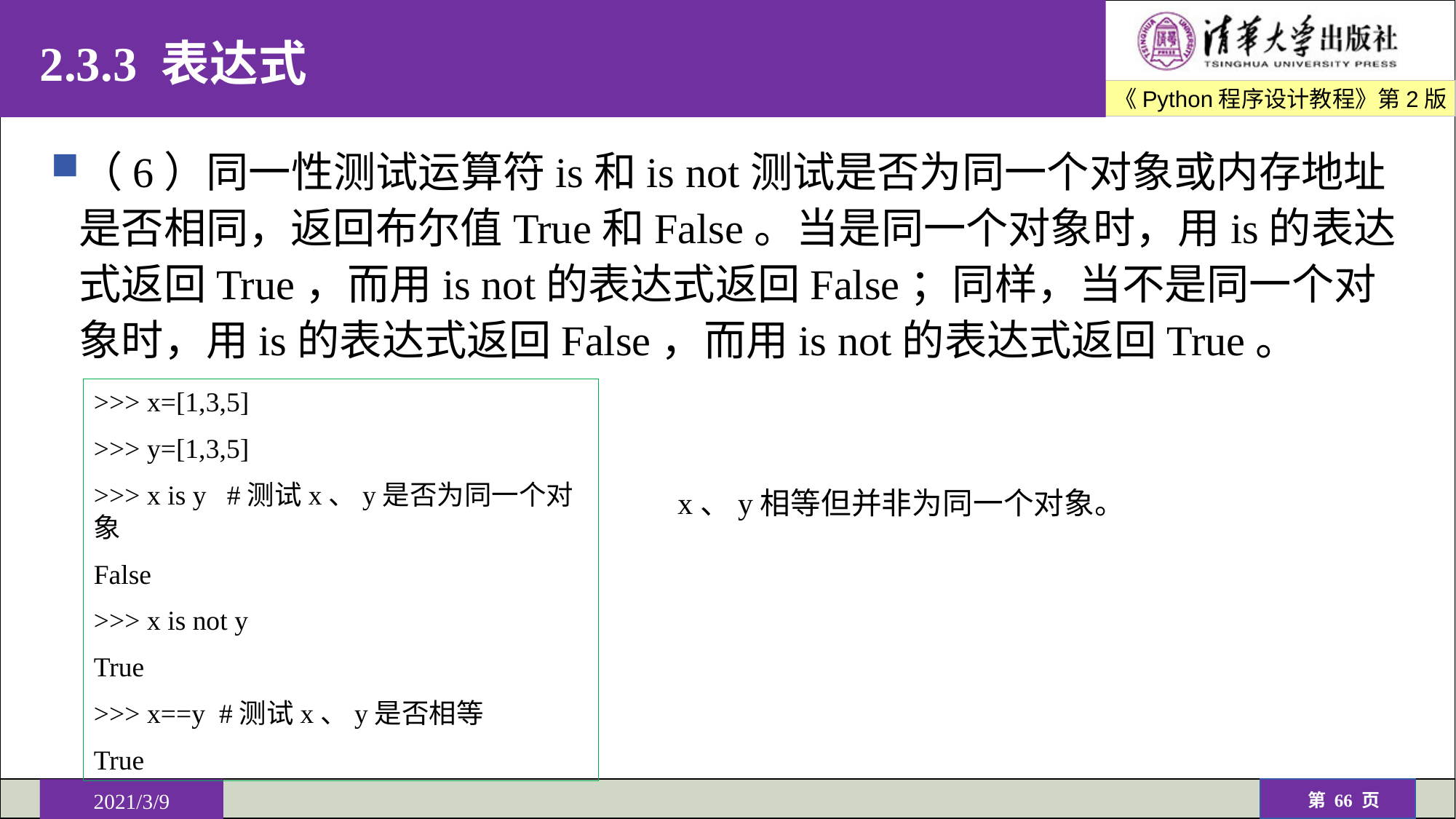

# 2.3.3 表达式
（6）同一性测试运算符is和is not测试是否为同一个对象或内存地址是否相同，返回布尔值True和False。当是同一个对象时，用is的表达式返回True，而用is not的表达式返回False；同样，当不是同一个对象时，用is的表达式返回False，而用is not的表达式返回True。
>>> x=[1,3,5]
>>> y=[1,3,5]
>>> x is y   #测试x、y是否为同一个对象
False
>>> x is not y
True
>>> x==y  #测试x、y是否相等
True
x、y相等但并非为同一个对象。